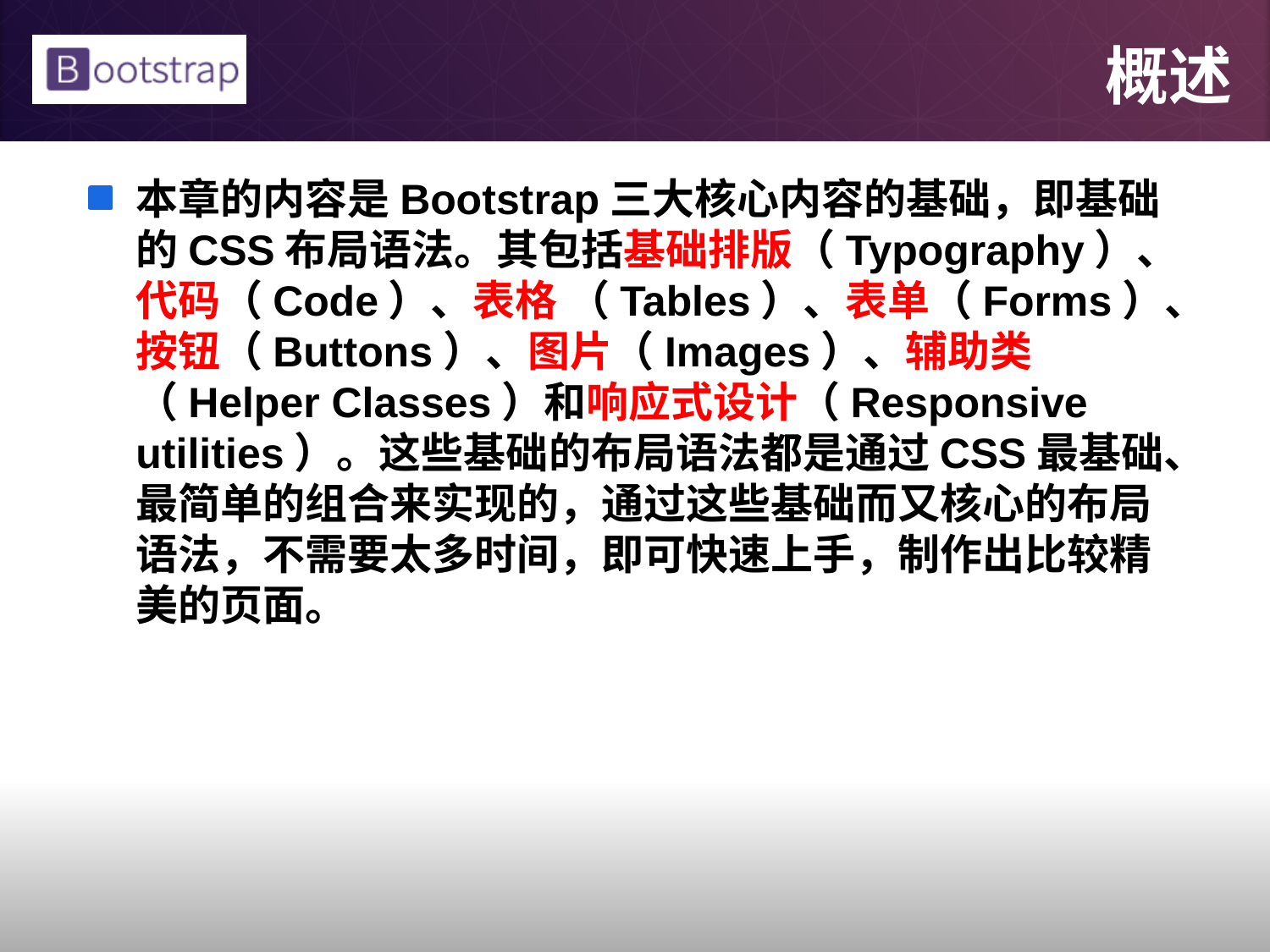

# 概述
本章的内容是Bootstrap三大核心内容的基础，即基础的CSS布局语法。其包括基础排版（Typography）、代码（Code）、表格 （Tables）、表单（Forms）、按钮（Buttons）、图片（Images）、辅助类（Helper Classes）和响应式设计（Responsive utilities）。这些基础的布局语法都是通过CSS最基础、最简单的组合来实现的，通过这些基础而又核心的布局语法，不需要太多时间，即可快速上手，制作出比较精美的页面。